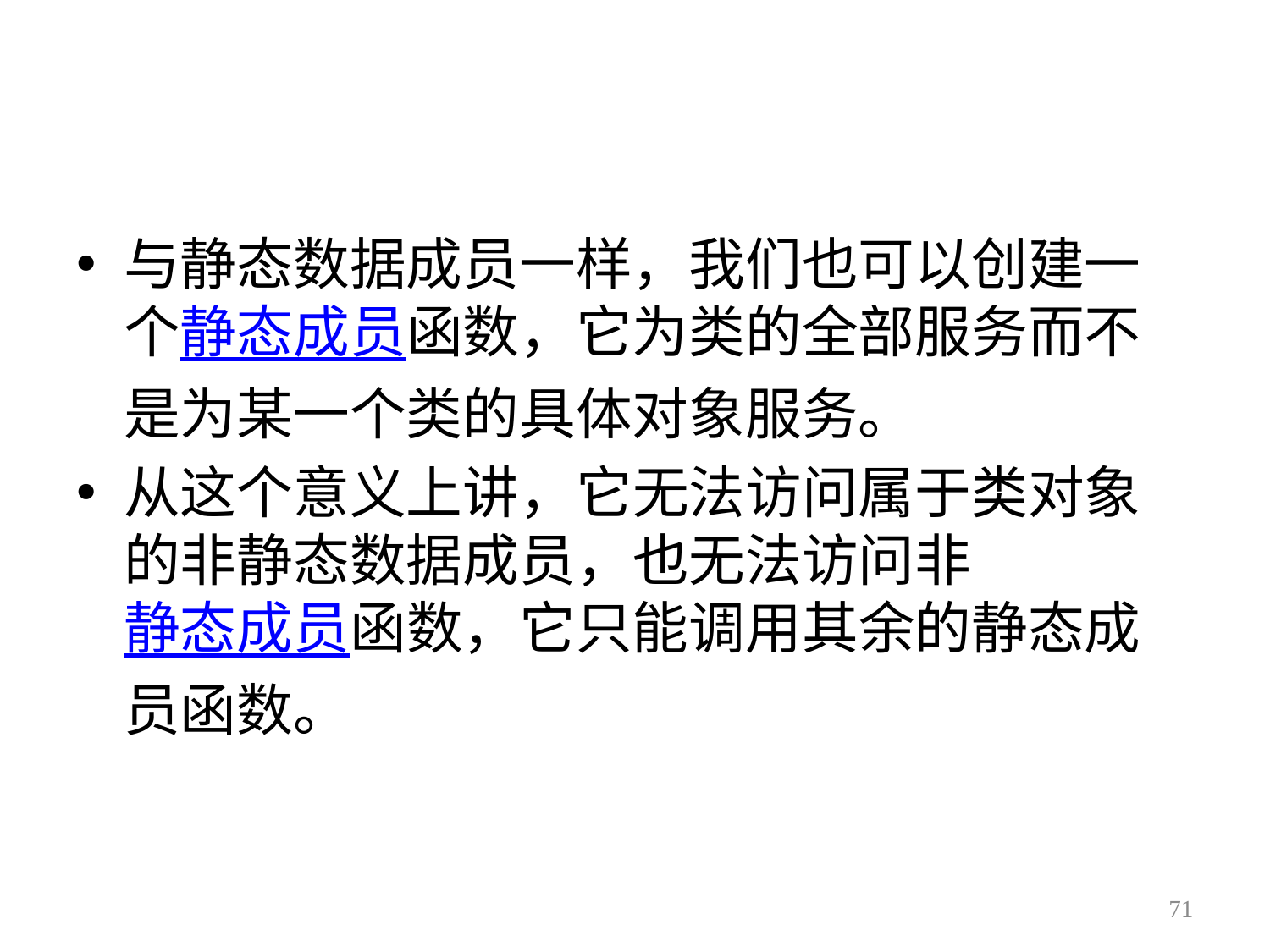

#
与静态数据成员一样，我们也可以创建一个静态成员函数，它为类的全部服务而不是为某一个类的具体对象服务。
从这个意义上讲，它无法访问属于类对象的非静态数据成员，也无法访问非静态成员函数，它只能调用其余的静态成员函数。
71